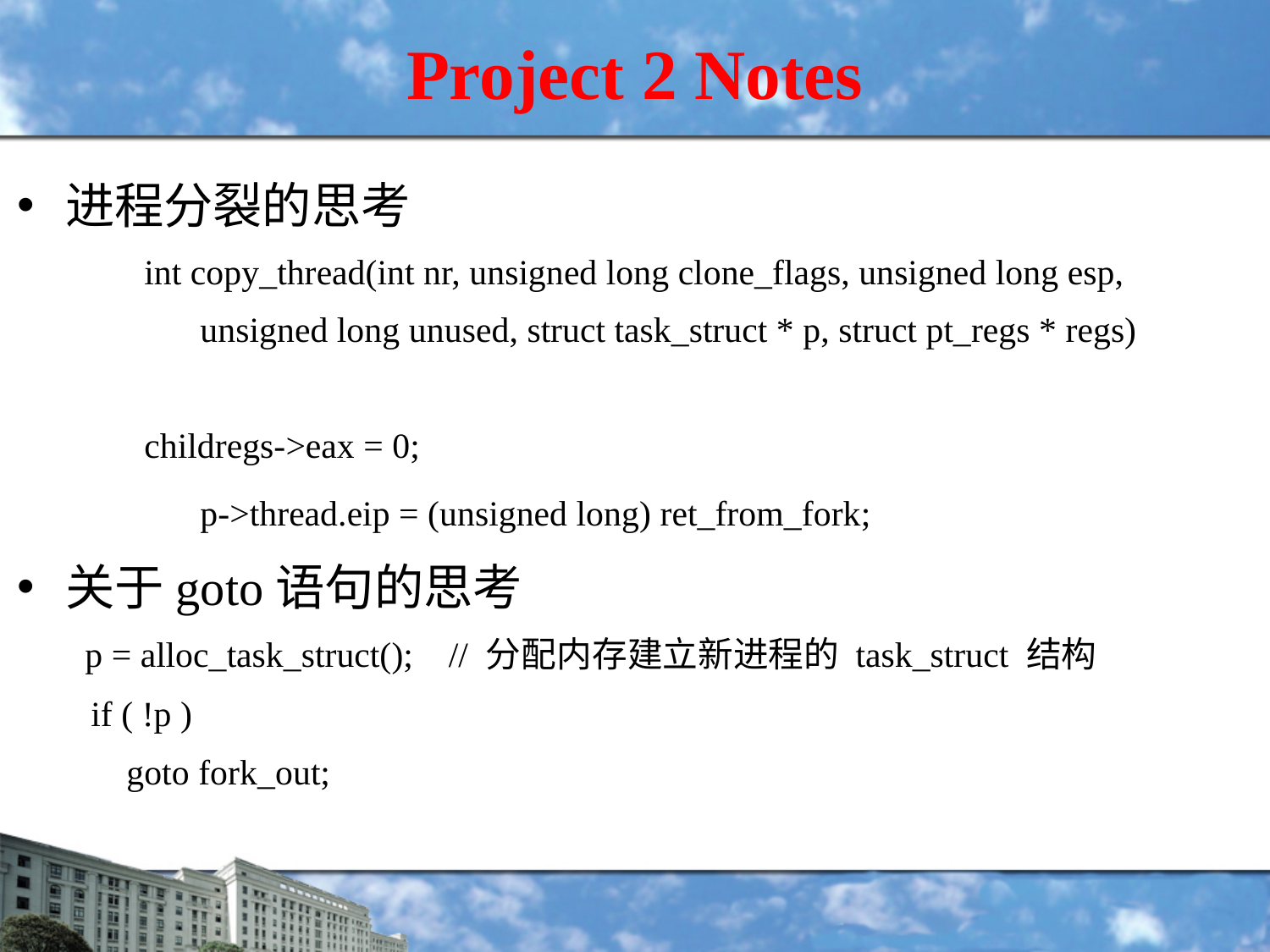

# Project 2 Notes
进程分裂的思考
        int copy_thread(int nr, unsigned long clone_flags, unsigned long esp,
	unsigned long unused, struct task_struct * p, struct pt_regs * regs)

        childregs->eax = 0;
	p->thread.eip = (unsigned long) ret_from_fork;
关于goto语句的思考
 p = alloc_task_struct();    // 分配内存建立新进程的 task_struct 结构
  if ( !p )
      goto fork_out;